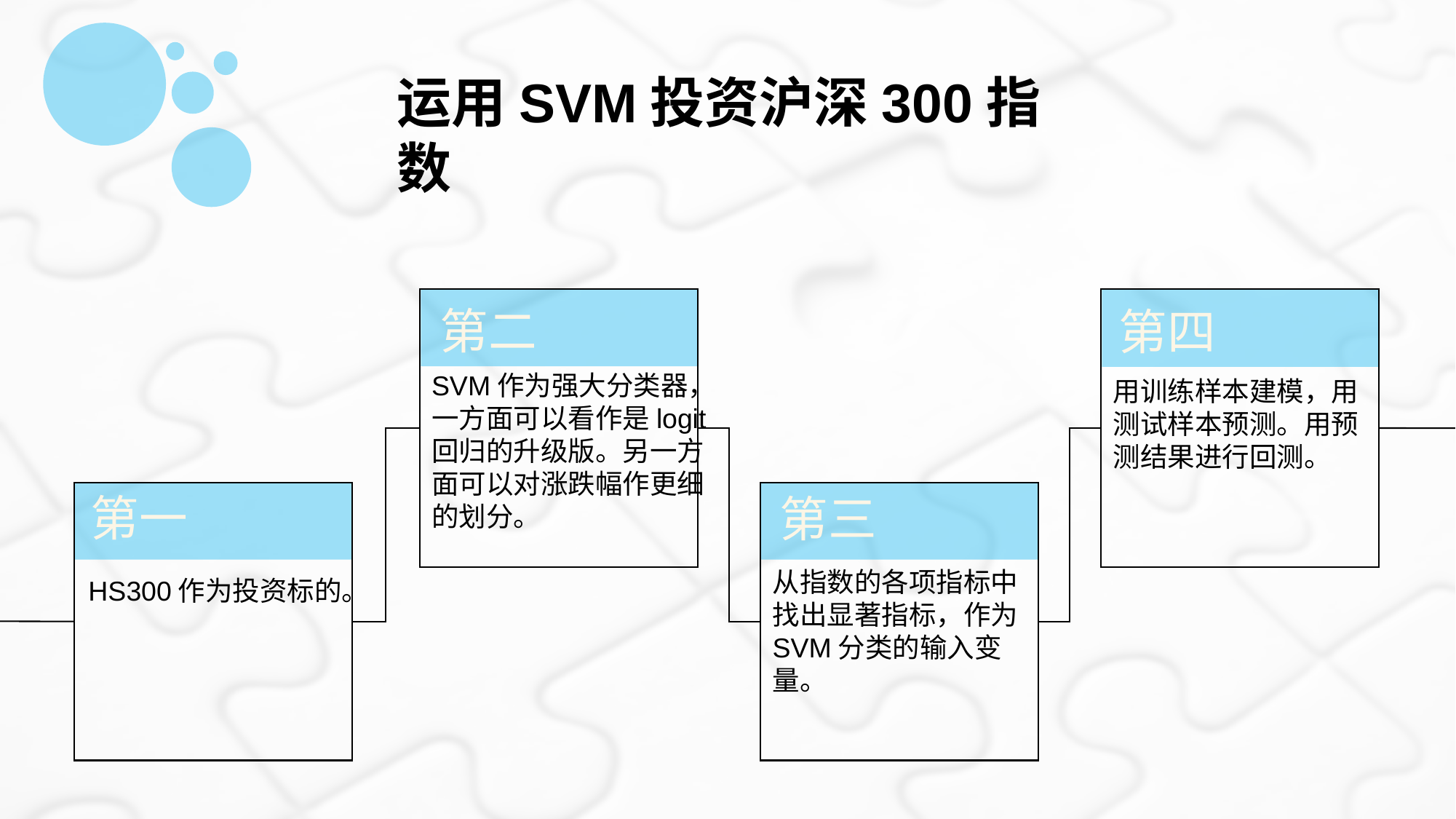

运用SVM投资沪深300指数

第二
第四
SVM作为强大分类器，一方面可以看作是logit回归的升级版。另一方面可以对涨跌幅作更细的划分。
用训练样本建模，用测试样本预测。用预测结果进行回测。

第一

第三
从指数的各项指标中找出显著指标，作为SVM分类的输入变量。
HS300作为投资标的。